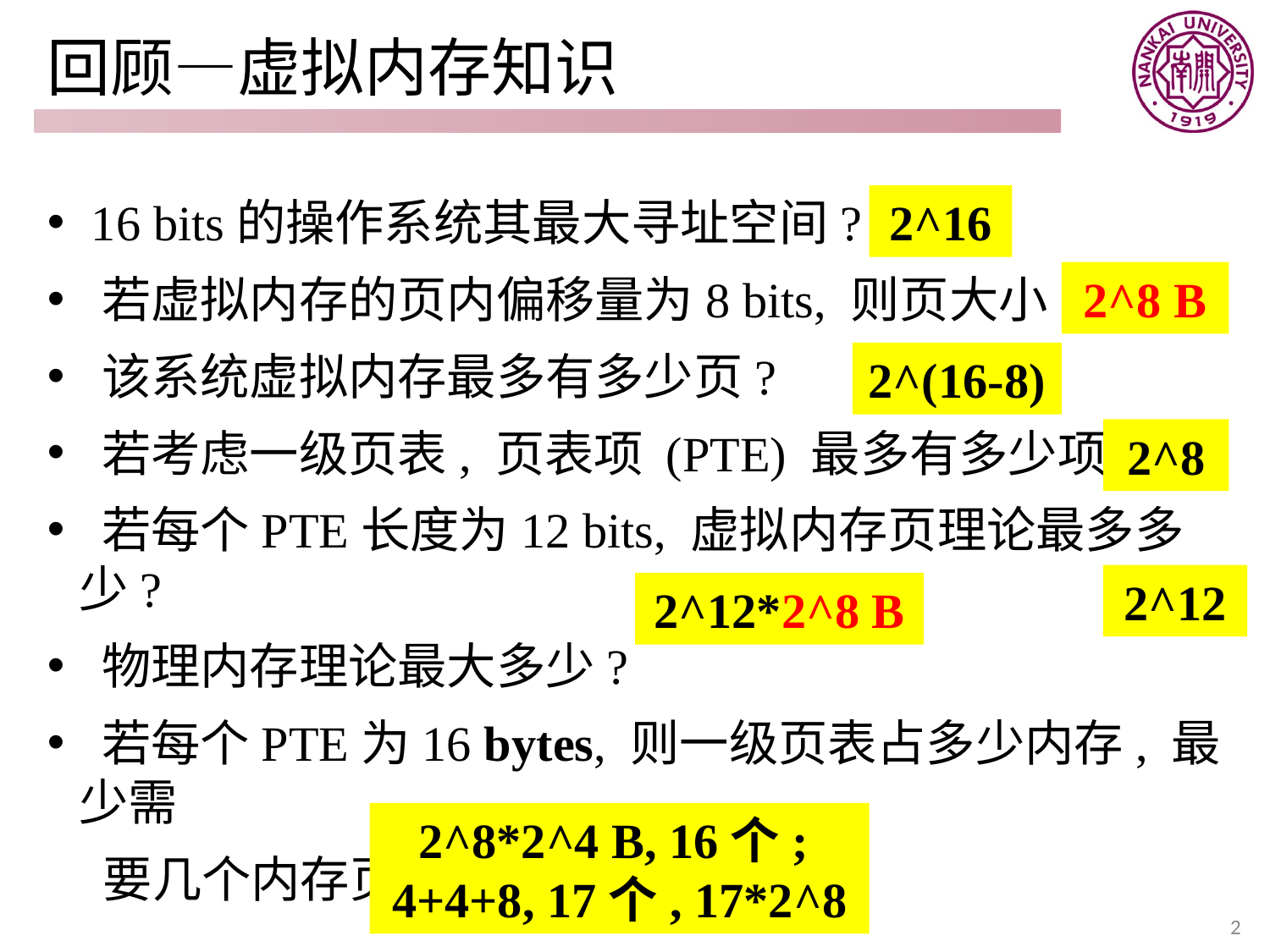

# 回顾—虚拟内存知识
 16 bits的操作系统其最大寻址空间?
 若虚拟内存的页内偏移量为8 bits, 则页大小?
 该系统虚拟内存最多有多少页?
 若考虑一级页表, 页表项 (PTE) 最多有多少项?
 若每个PTE长度为12 bits, 虚拟内存页理论最多多少?
 物理内存理论最大多少?
 若每个PTE为16 bytes, 则一级页表占多少内存, 最少需
    要几个内存页, 若是2级页表呢?
2^16
2^8 B
2^(16-8)
2^8
2^12
2^12*2^8 B
2^8*2^4 B, 16个;
4+4+8, 17个, 17*2^8
2